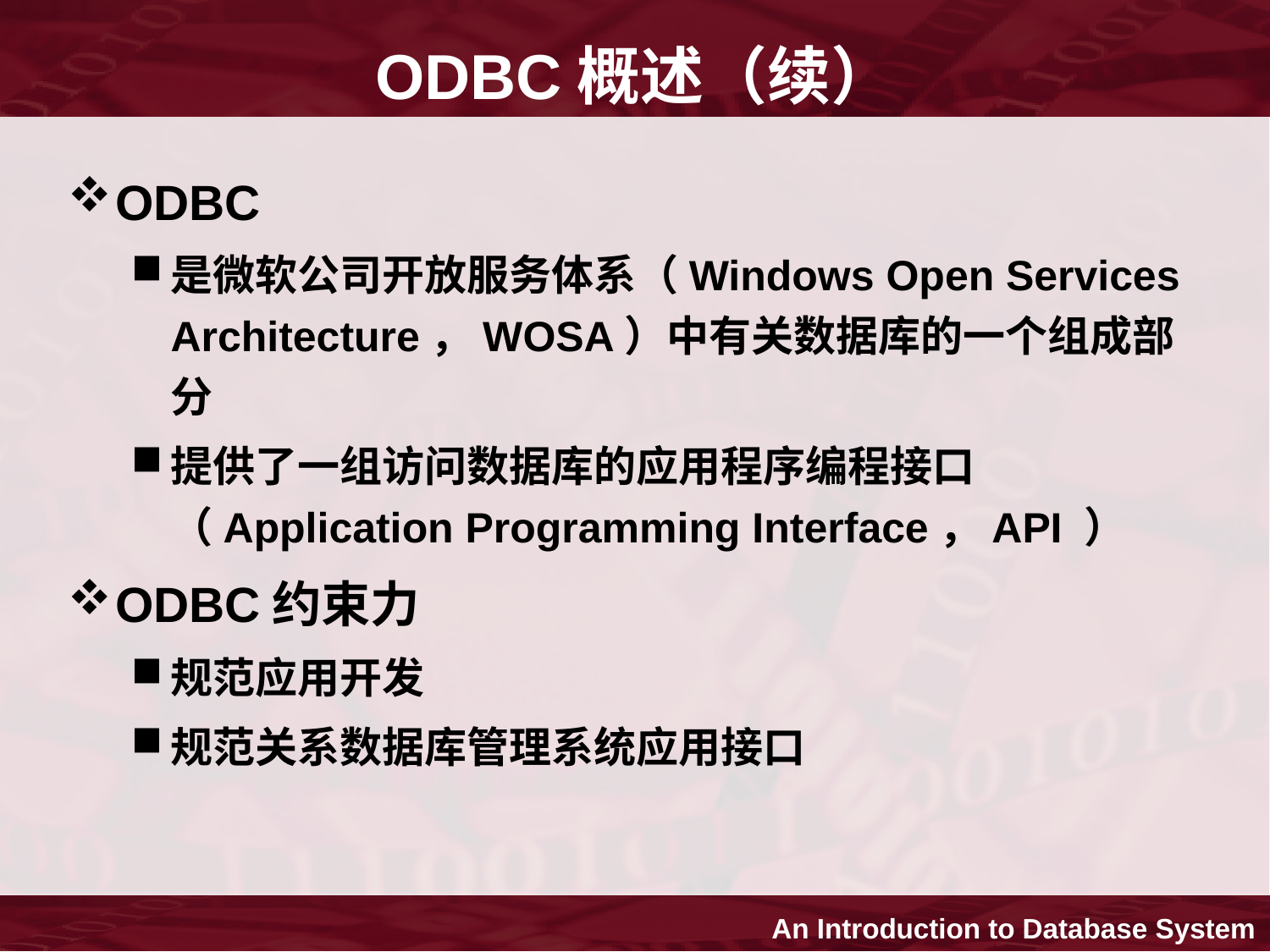

# ODBC概述（续）
ODBC
是微软公司开放服务体系（Windows Open Services Architecture，WOSA）中有关数据库的一个组成部分
提供了一组访问数据库的应用程序编程接口（Application Programming Interface，API ）
ODBC约束力
规范应用开发
规范关系数据库管理系统应用接口